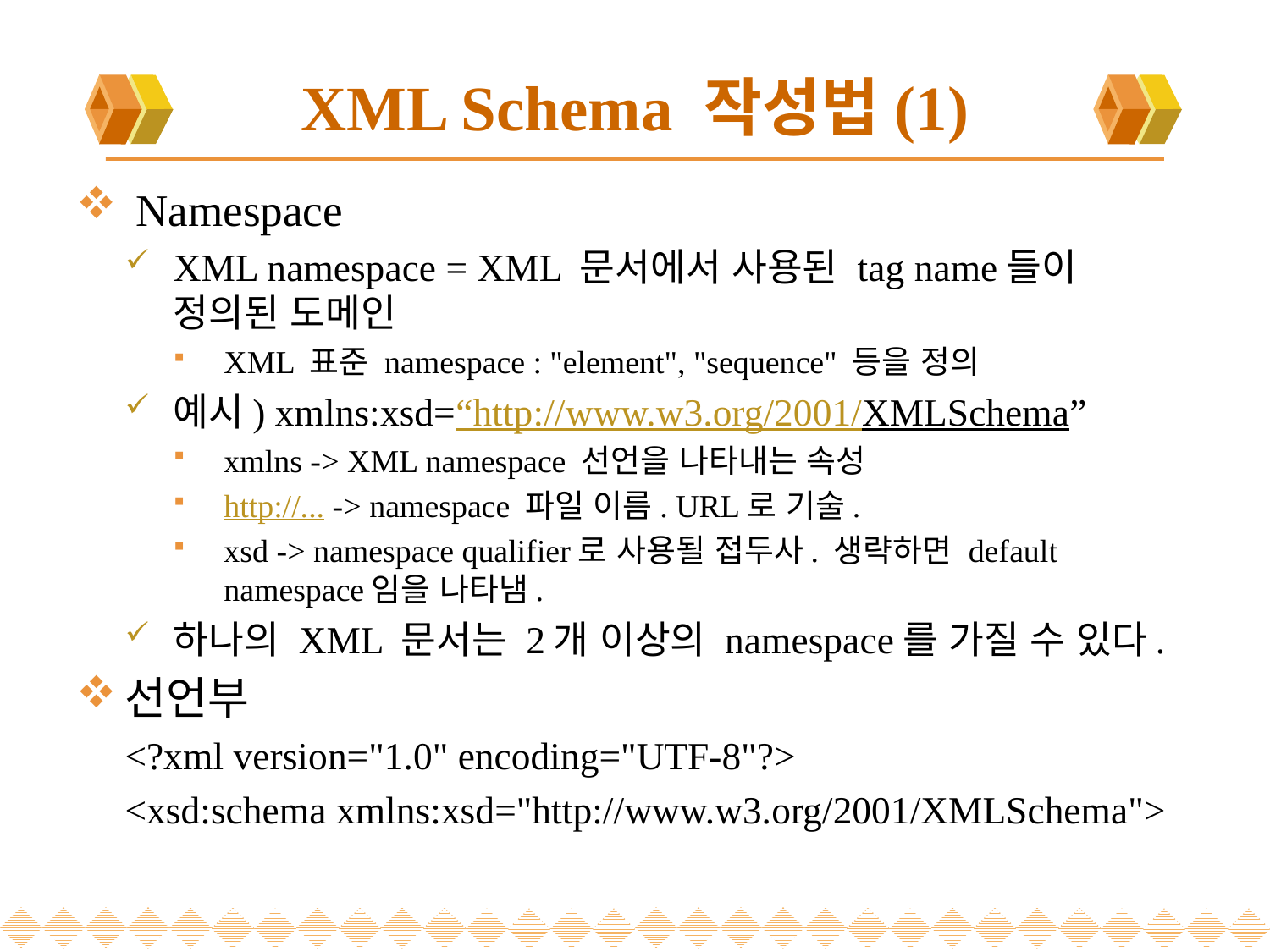

# XML Schema 작성법(1)
 Namespace
XML namespace = XML 문서에서 사용된 tag name들이 정의된 도메인
XML 표준 namespace : "element", "sequence" 등을 정의
예시) xmlns:xsd=“http://www.w3.org/2001/XMLSchema”
xmlns -> XML namespace 선언을 나타내는 속성
http://... -> namespace 파일 이름. URL로 기술.
xsd -> namespace qualifier로 사용될 접두사. 생략하면 default namespace임을 나타냄.
하나의 XML 문서는 2개 이상의 namespace를 가질 수 있다.
선언부
<?xml version="1.0" encoding="UTF-8"?>
<xsd:schema xmlns:xsd="http://www.w3.org/2001/XMLSchema">